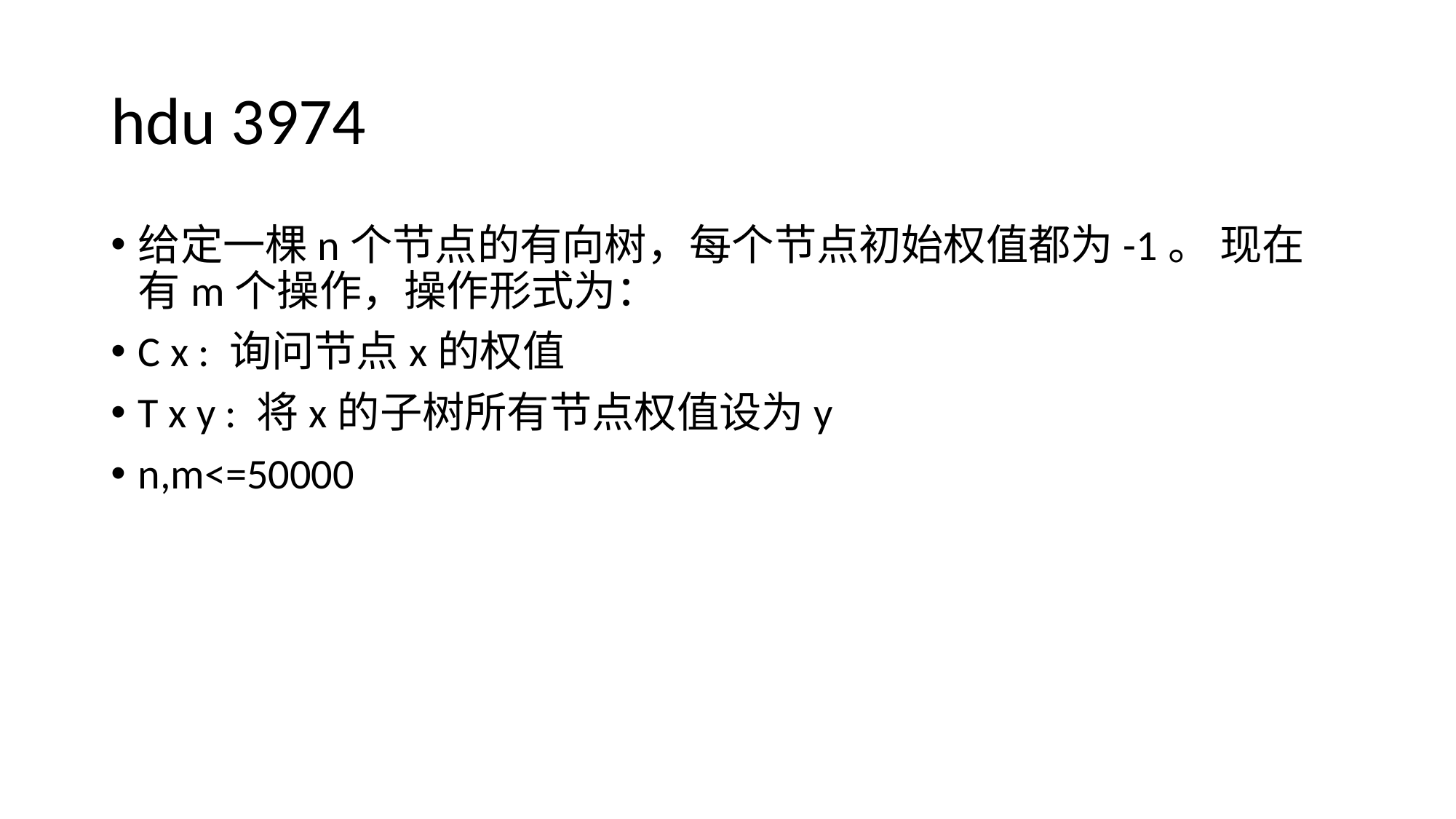

# hdu 3974
给定一棵n个节点的有向树，每个节点初始权值都为-1。 现在有m个操作，操作形式为：
C x : 询问节点x的权值
T x y : 将x的子树所有节点权值设为y
n,m<=50000